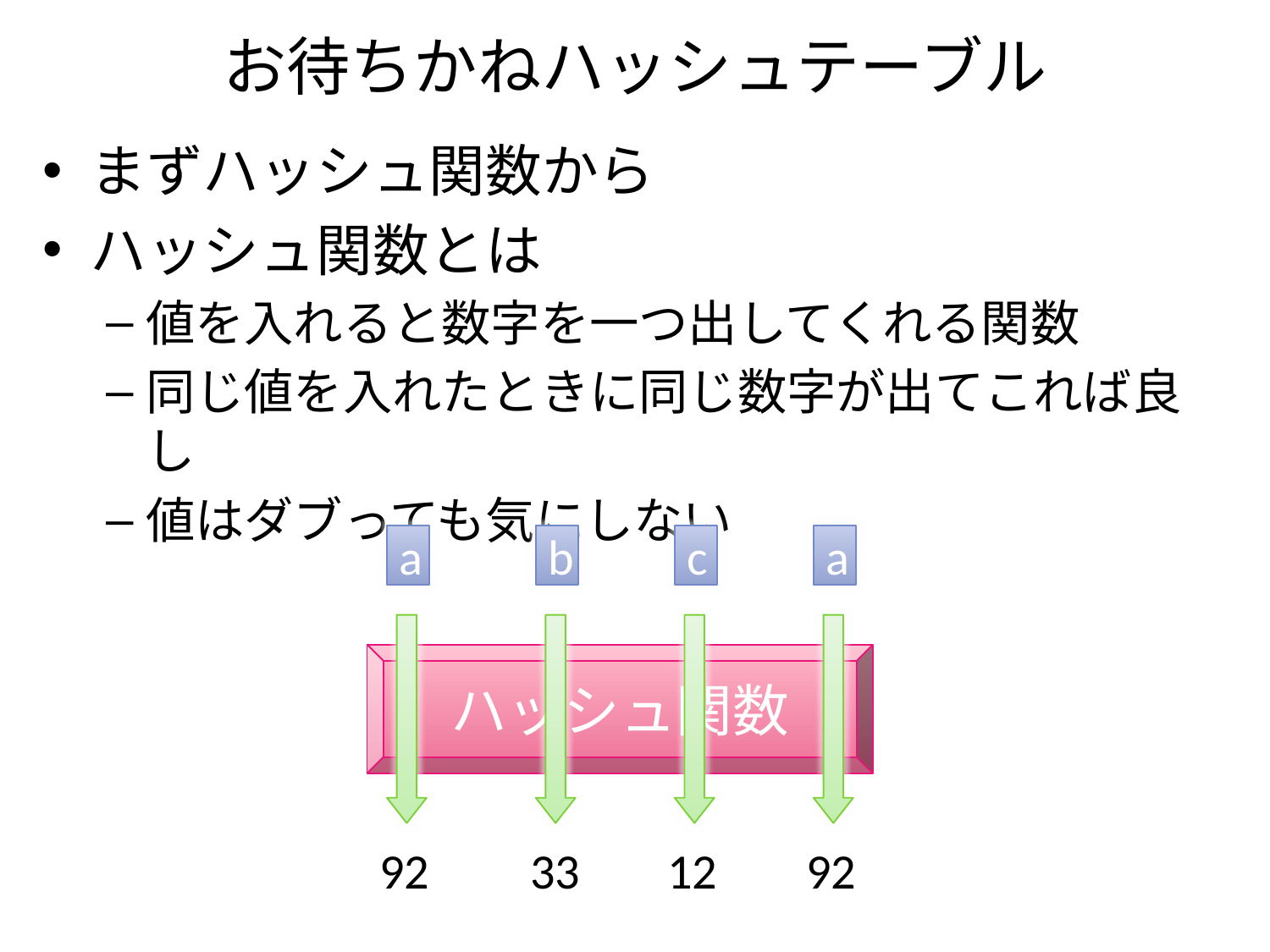

# お待ちかねハッシュテーブル
まずハッシュ関数から
ハッシュ関数とは
値を入れると数字を一つ出してくれる関数
同じ値を入れたときに同じ数字が出てこれば良し
値はダブっても気にしない
a
b
c
a

ハッシュ関数
92
33
12
92